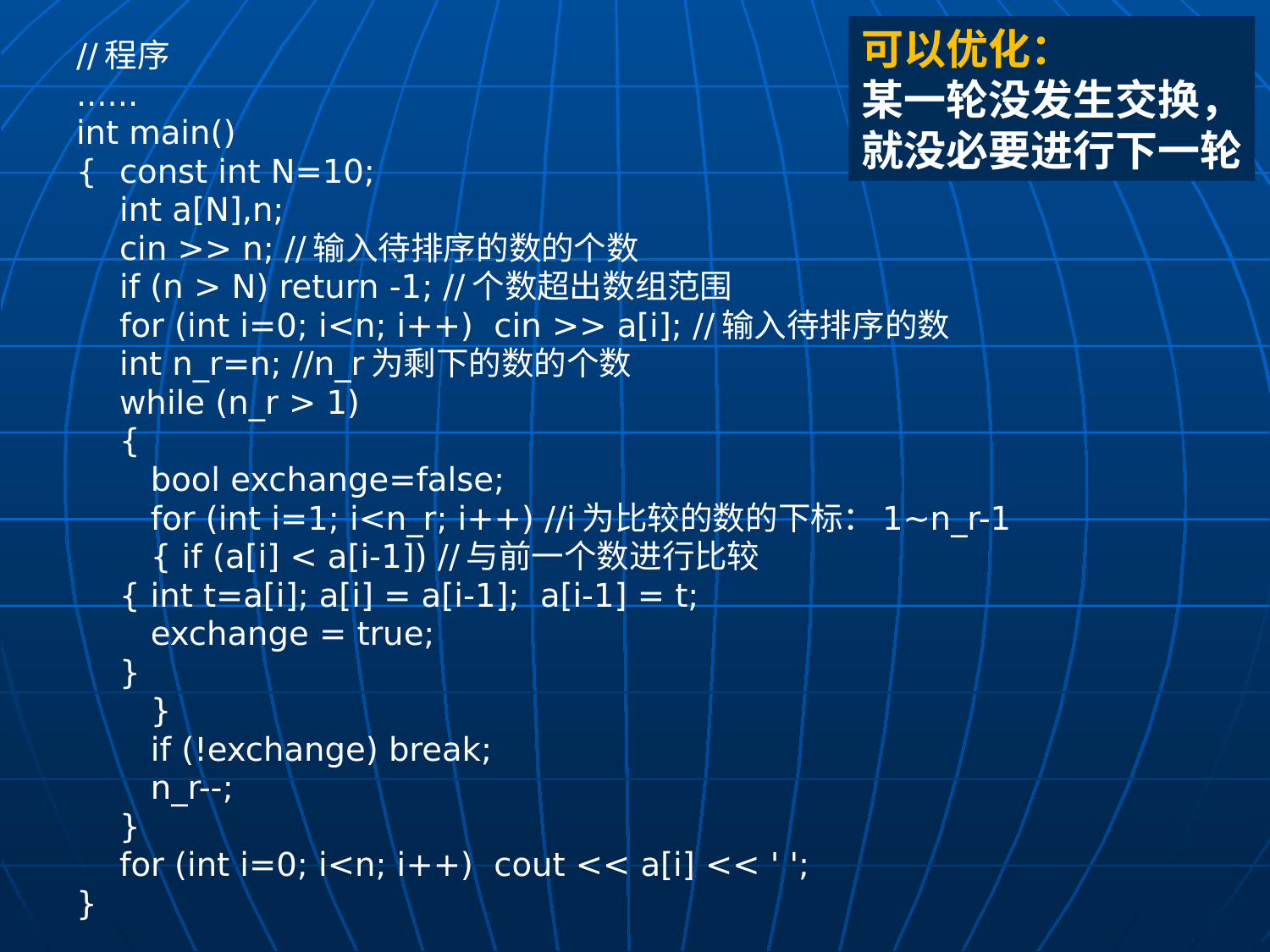

可以优化：
某一轮没发生交换，
就没必要进行下一轮
//程序
......
int main()
{	const int N=10;
	int a[N],n;
	cin >> n; //输入待排序的数的个数
	if (n > N) return -1; //个数超出数组范围
  	for (int i=0; i<n; i++)  cin >> a[i]; //输入待排序的数
	int n_r=n; //n_r为剩下的数的个数
   	while (n_r > 1)
	{
	   bool exchange=false;
	   for (int i=1; i<n_r; i++) //i为比较的数的下标：1~n_r-1
	   { if (a[i] < a[i-1]) //与前一个数进行比较
		{ int t=a[i]; a[i] = a[i-1];  a[i-1] = t;
		   exchange = true;
		}
	   }
	   if (!exchange) break;
	   n_r--;
	}
   	for (int i=0; i<n; i++)  cout << a[i] << ' ';
}